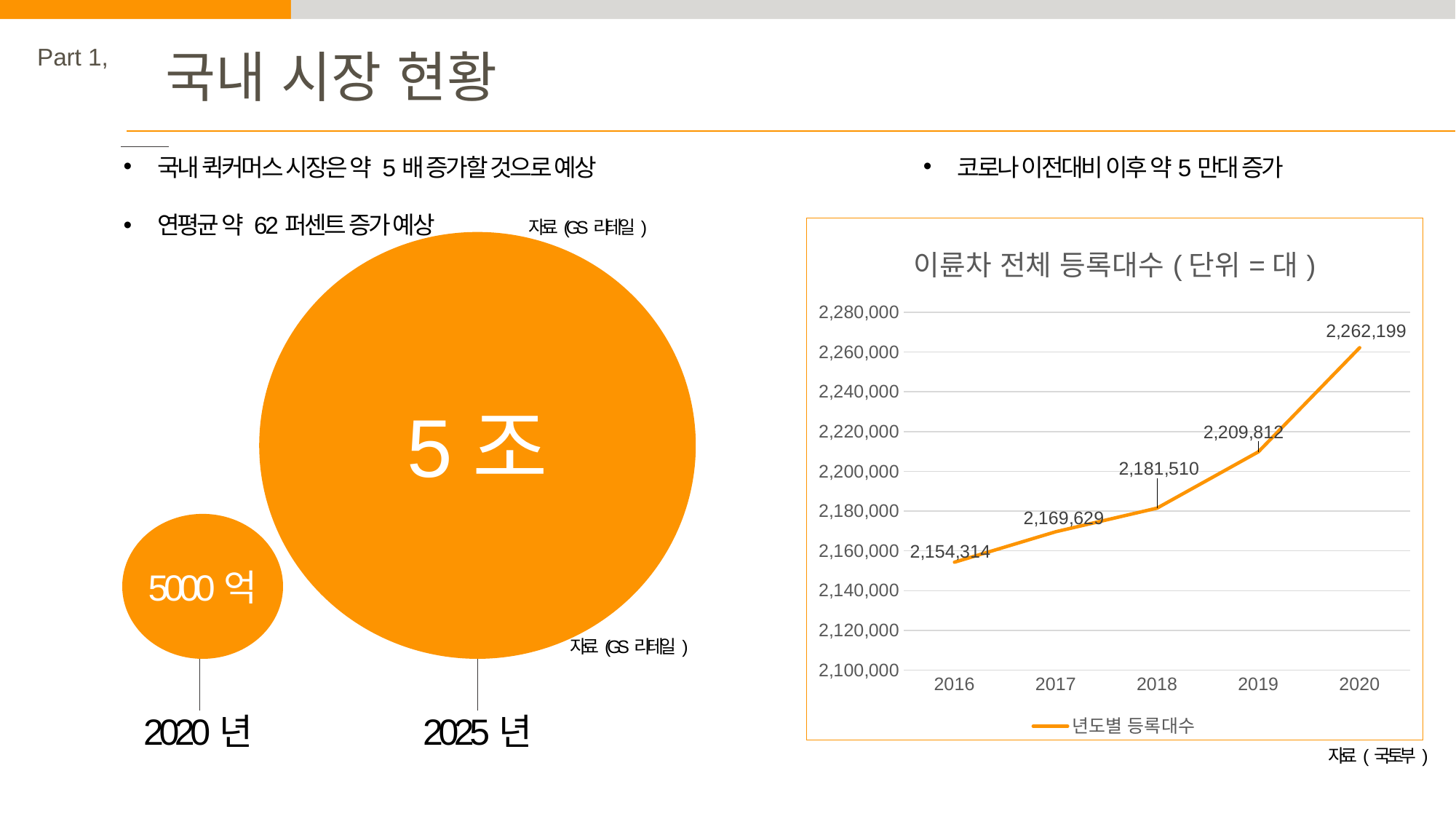

Part 1,
국내 시장 현황
국내 퀵커머스 시장은 약 5배 증가할 것으로 예상

연평균 약 62퍼센트 증가 예상                     자 료  (  G S 리 테 일  )
코로나 이전대비 이후 약5만대 증가

### Chart: 이륜차 전체 등록대수(단위=대)

| Category | 년도별 등록대수 |
|---|---|
| 2016 | 2154314.0 |
| 2017 | 2169629.0 |
| 2018 | 2181510.0 |
| 2019 | 2209812.0 |
| 2020 | 2262199.0 |
5조

5000억
자 료  (  G S 리 테 일  )
2025년
2020년
자 료  (  국 토 부  )